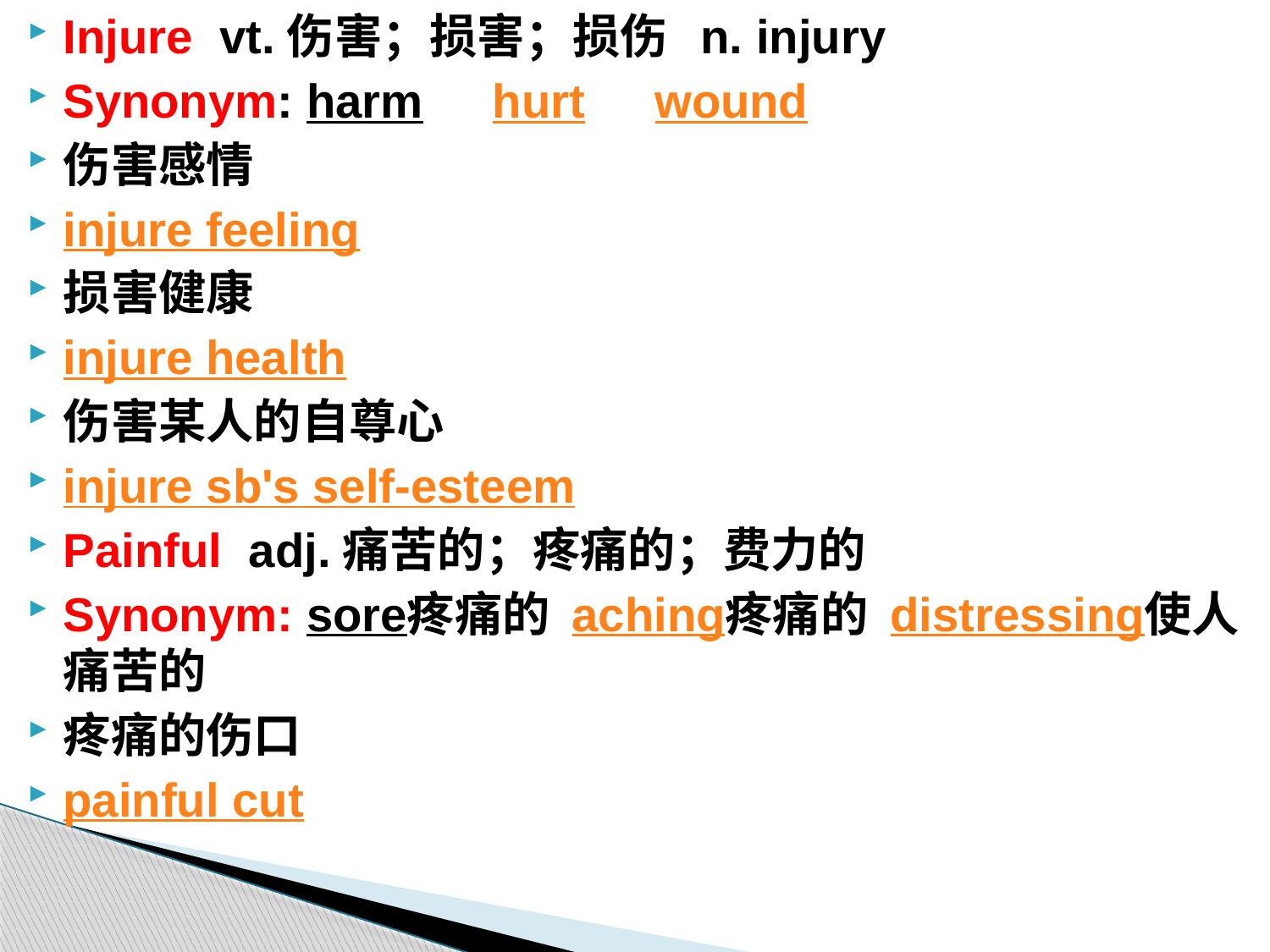

Injure  vt.伤害；损害；损伤  n. injury
Synonym: harm　 hurt　 wound
伤害感情
injure feeling
损害健康
injure health
伤害某人的自尊心
injure sb's self-esteem
Painful  adj.痛苦的；疼痛的；费力的
Synonym: sore疼痛的 aching疼痛的 distressing使人痛苦的
疼痛的伤口
painful cut